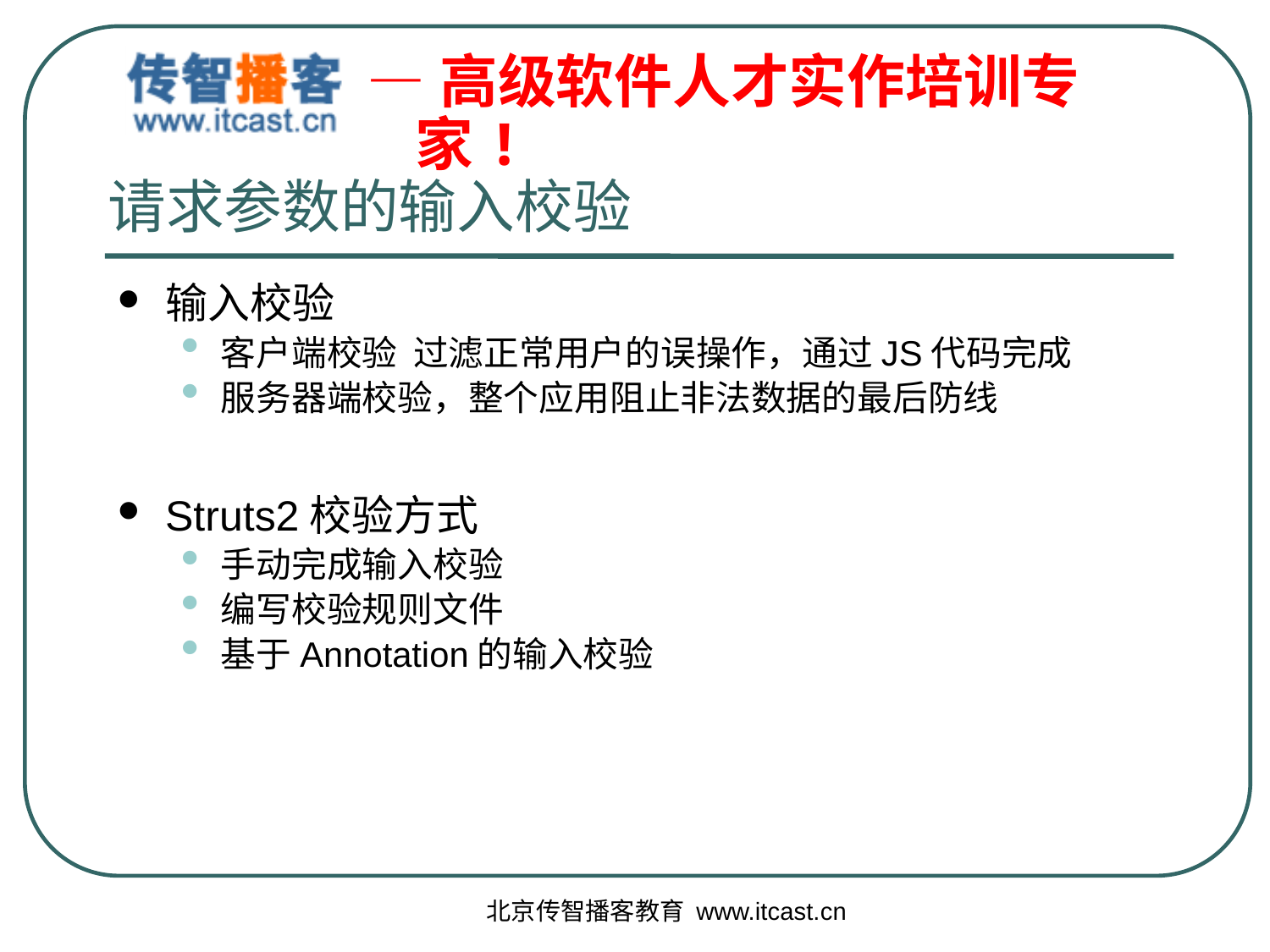

# 请求参数的输入校验
输入校验
客户端校验  过滤正常用户的误操作，通过JS代码完成
服务器端校验，整个应用阻止非法数据的最后防线

Struts2校验方式
手动完成输入校验
编写校验规则文件
基于Annotation的输入校验
北京传智播客教育 www.itcast.cn